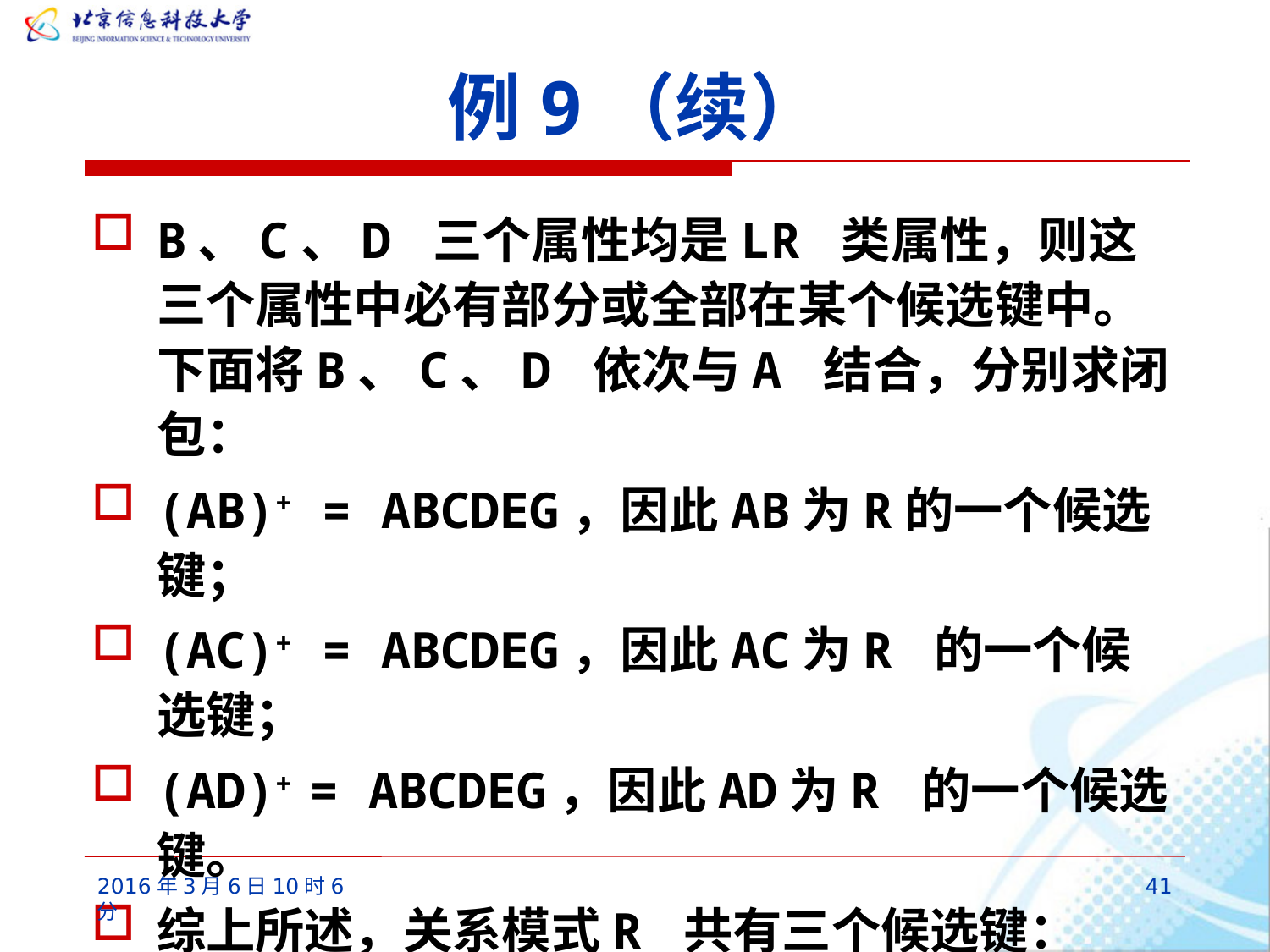

# 例9（续）
B、C、D 三个属性均是LR 类属性，则这三个属性中必有部分或全部在某个候选键中。下面将B、C、D 依次与A 结合，分别求闭包：
(AB)+ = ABCDEG，因此AB为R的一个候选键；
(AC)+ = ABCDEG，因此AC为R 的一个候选键；
(AD)+ = ABCDEG，因此AD为R 的一个候选键。
综上所述，关系模式R 共有三个候选键：AB、AC和AD
2016年3月6日10时6分
41